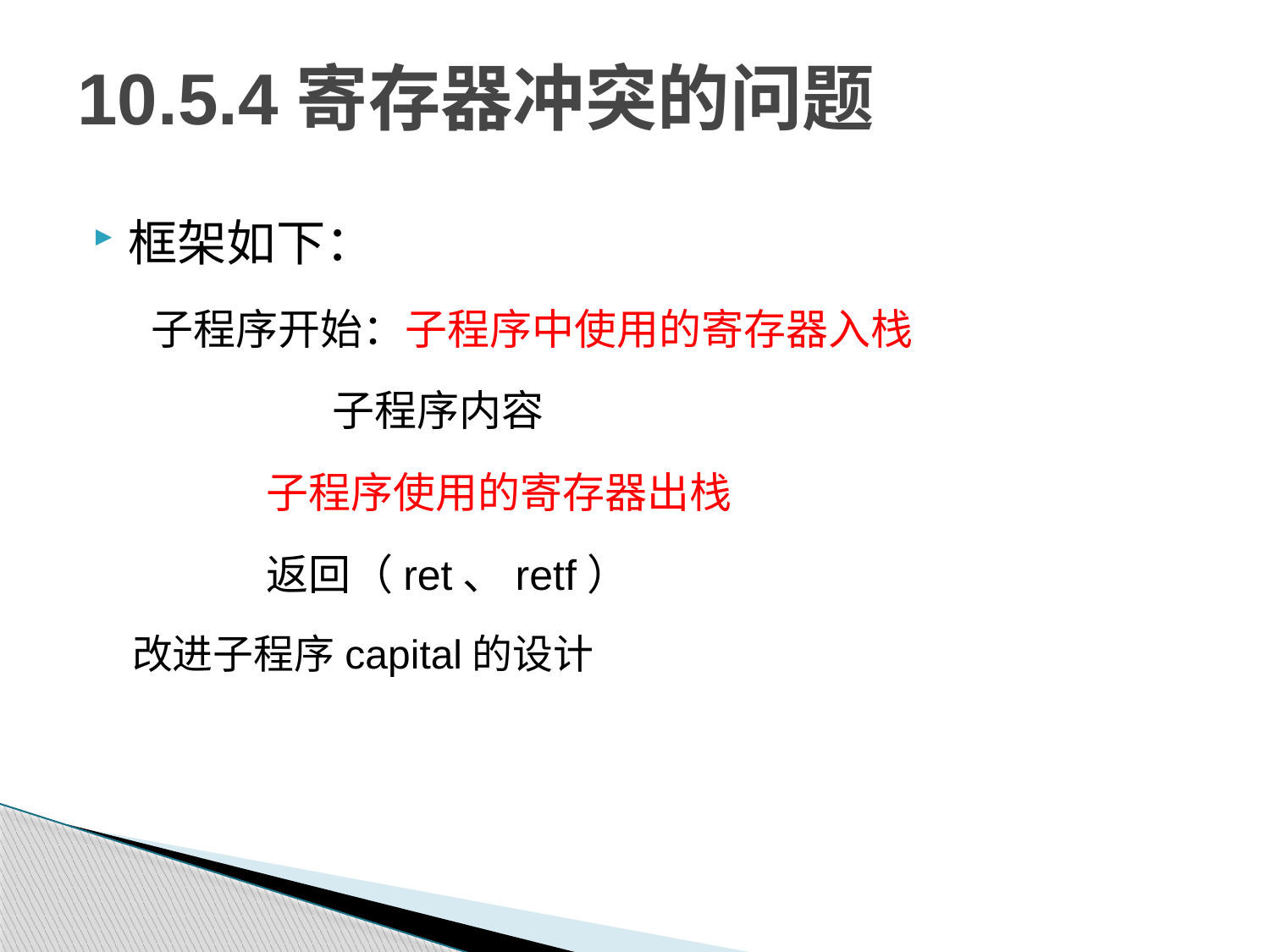

# 10.5.4寄存器冲突的问题
框架如下：
 子程序开始：子程序中使用的寄存器入栈
                    子程序内容
             子程序使用的寄存器出栈
             返回（ret、retf）
改进子程序capital的设计